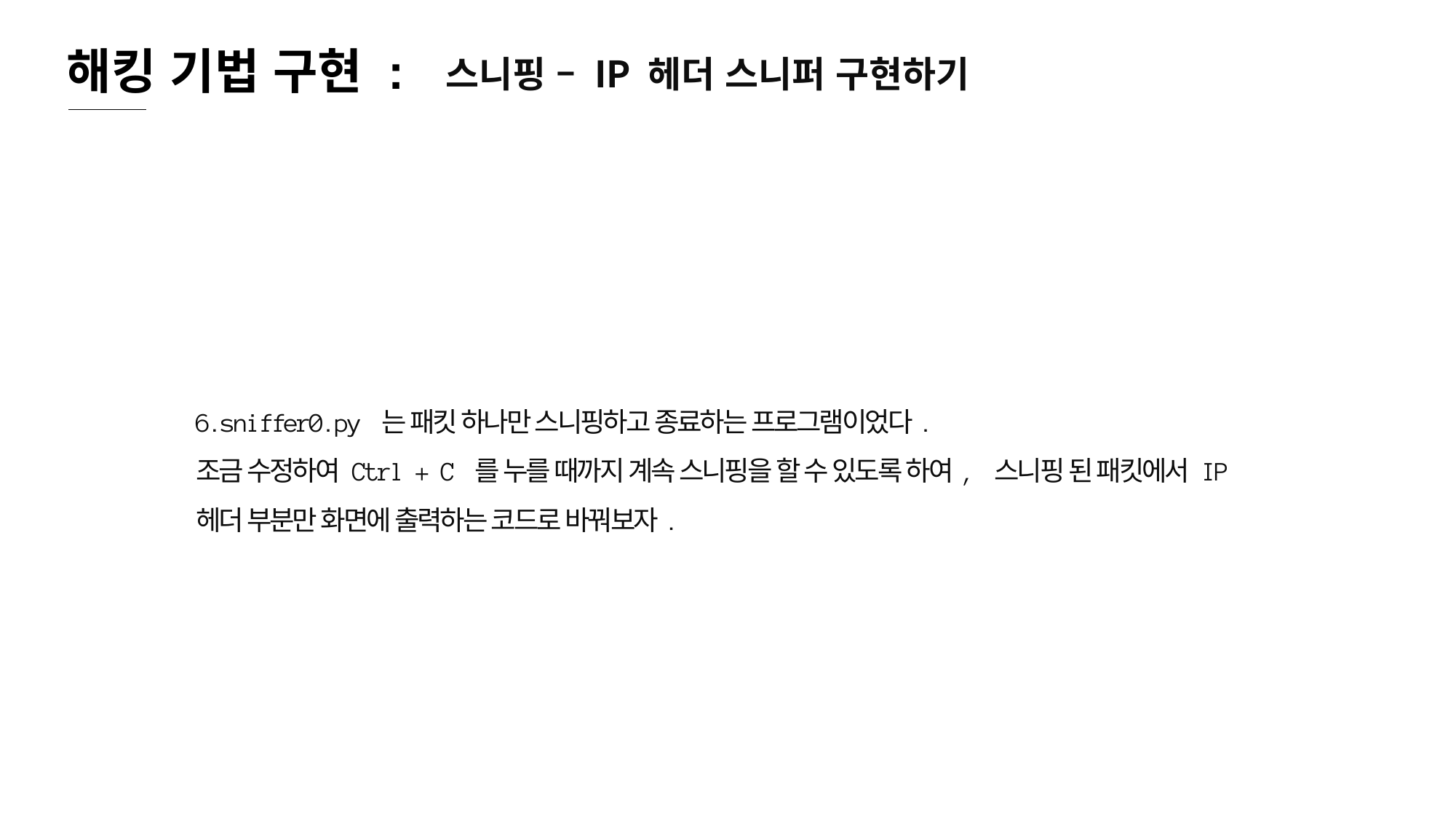

해킹 기법 구현 :
스니핑 – IP 헤더 스니퍼 구현하기
6.sniffer0.py 는 패킷 하나만 스니핑하고 종료하는 프로그램이었다.
조금 수정하여 Ctrl + C 를 누를 때까지 계속 스니핑을 할 수 있도록 하여, 스니핑 된 패킷에서 IP 헤더 부분만 화면에 출력하는 코드로 바꿔보자.